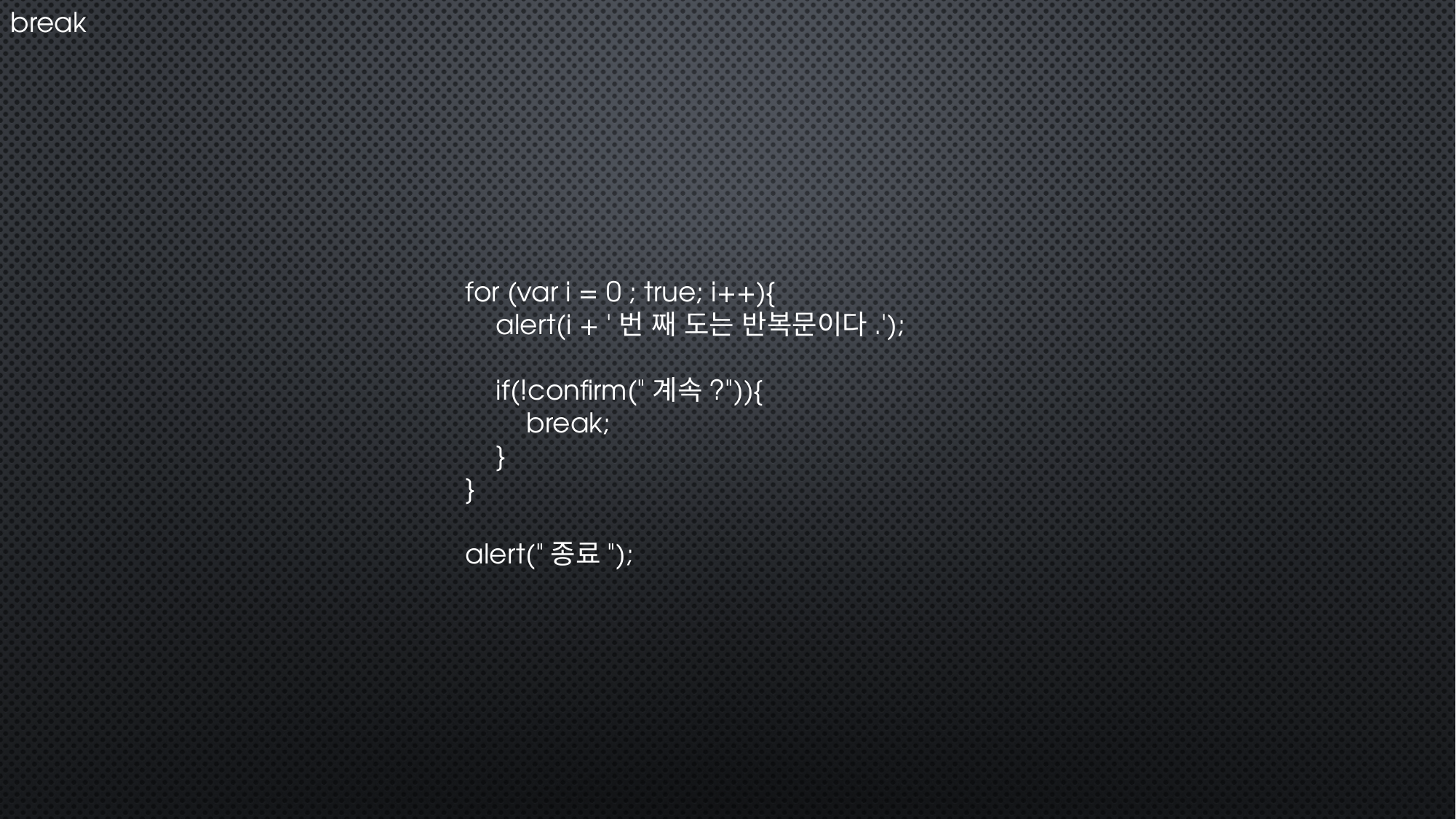

break
for (var i = 0 ; true; i++){
    alert(i + '번 째 도는 반복문이다.');

    if(!confirm("계속?")){
        break;
    }
}

alert("종료");